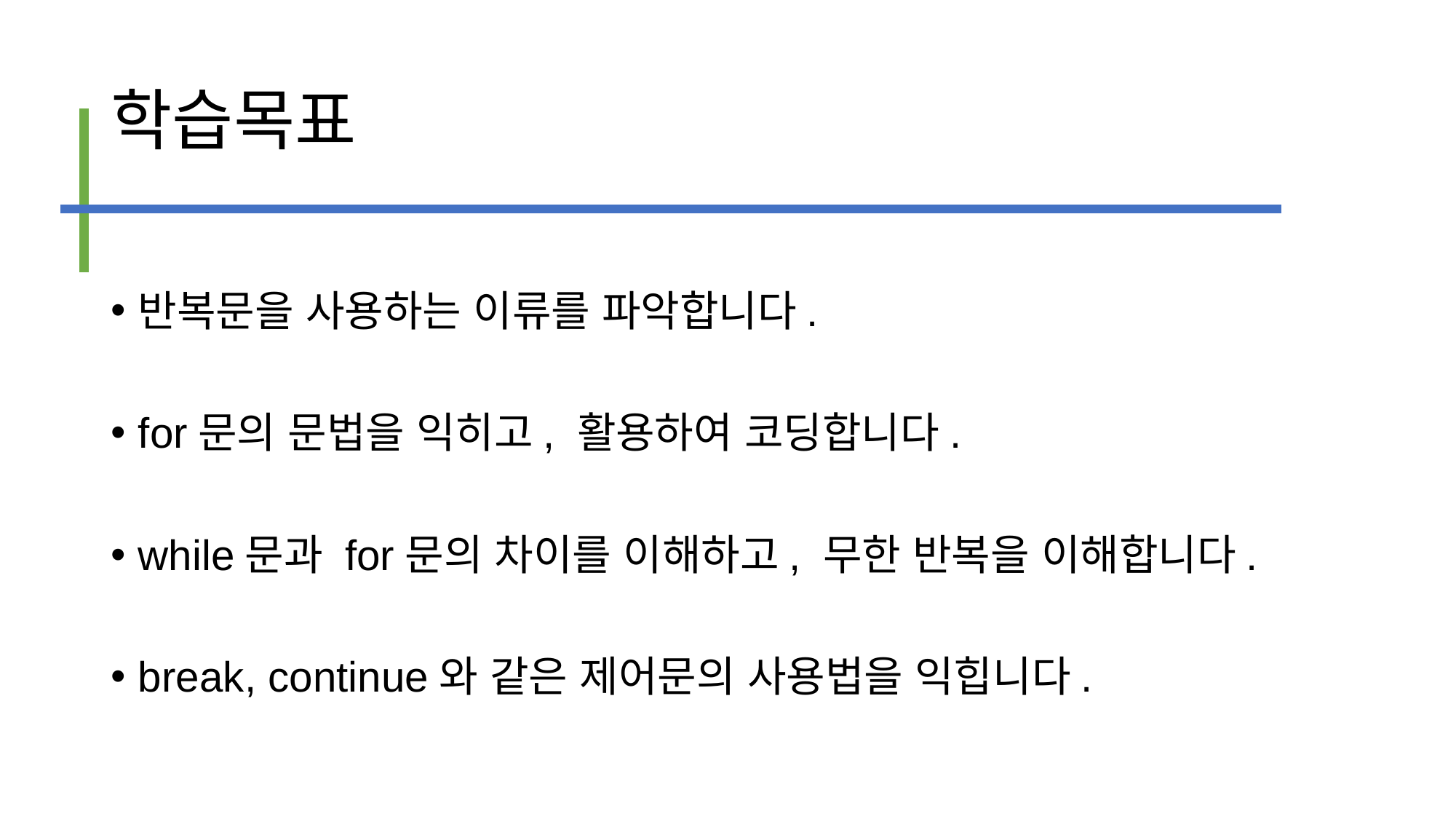

# 학습목표

반복문을 사용하는 이류를 파악합니다.

for문의 문법을 익히고, 활용하여 코딩합니다.

while문과 for문의 차이를 이해하고, 무한 반복을 이해합니다.

break, continue와 같은 제어문의 사용법을 익힙니다.